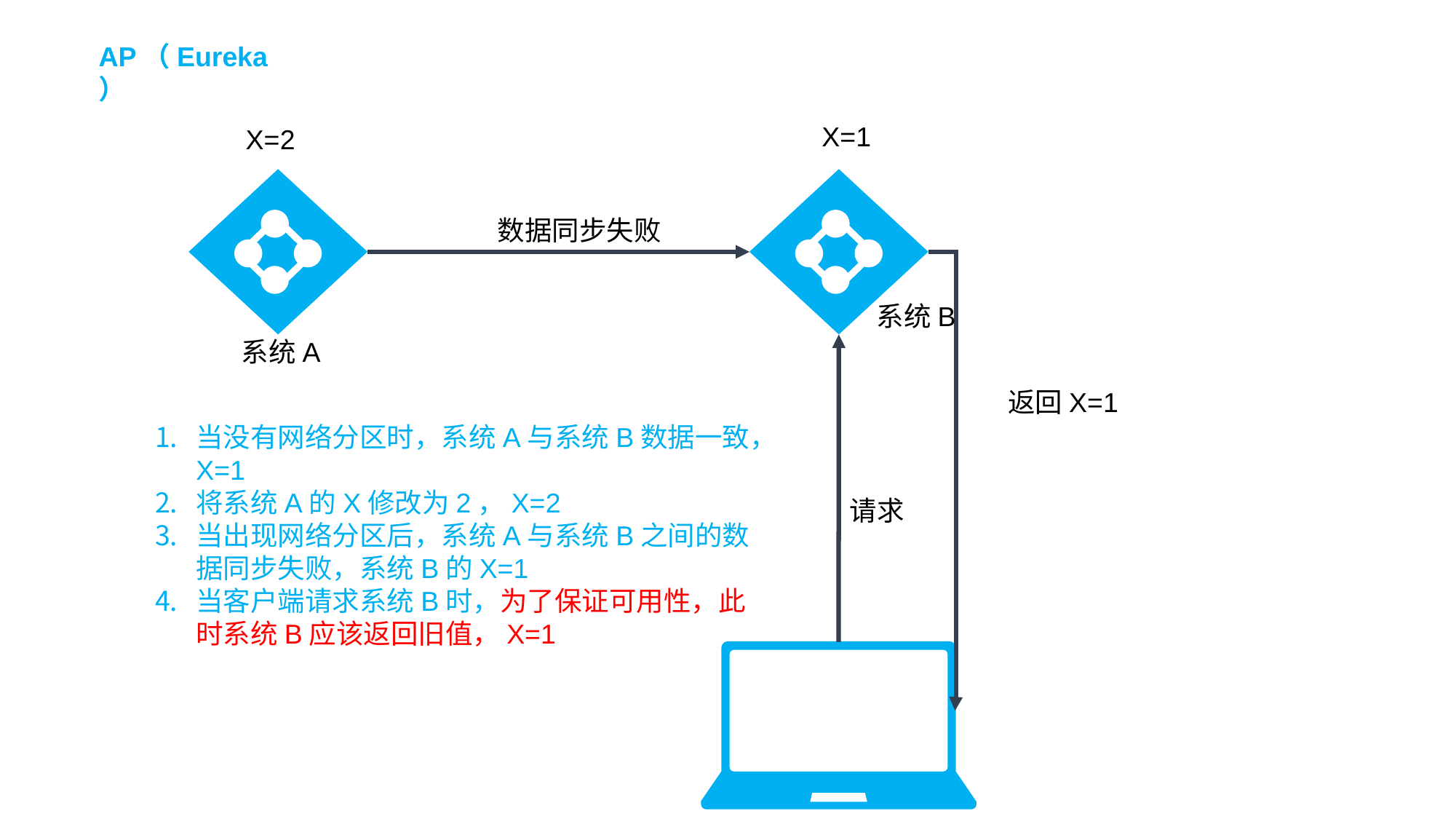

AP（Eureka）
X=1
X=2

数据同步失败
系统B
系统A
返回X=1
当没有网络分区时，系统A与系统B数据一致，X=1
将系统A的X修改为2，X=2
当出现网络分区后，系统A与系统B之间的数据同步失败，系统B的X=1
当客户端请求系统B时，为了保证可用性，此时系统B应该返回旧值，X=1
请求